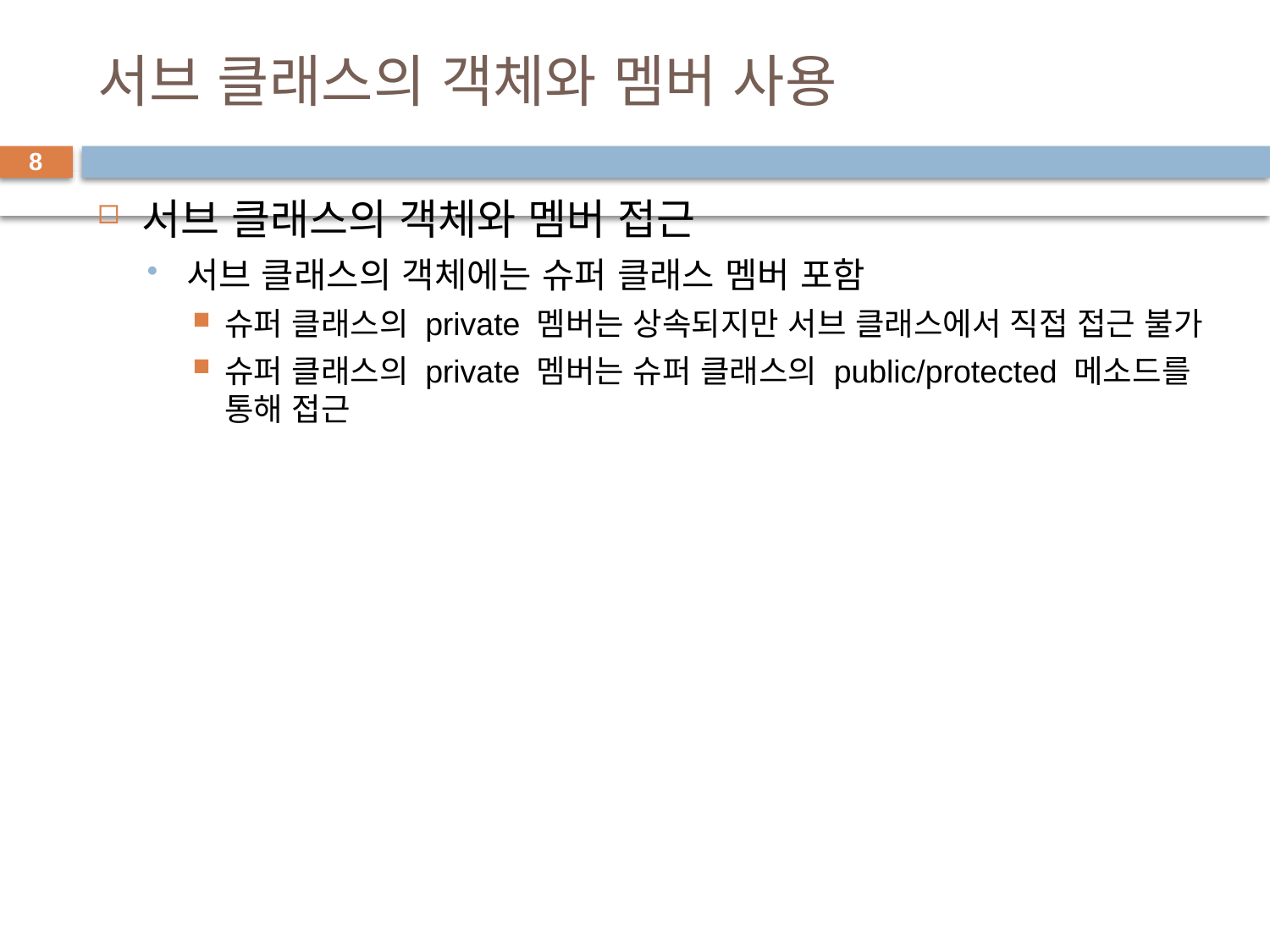

# 서브 클래스의 객체와 멤버 사용
8
서브 클래스의 객체와 멤버 접근
서브 클래스의 객체에는 슈퍼 클래스 멤버 포함
슈퍼 클래스의 private 멤버는 상속되지만 서브 클래스에서 직접 접근 불가
슈퍼 클래스의 private 멤버는 슈퍼 클래스의 public/protected 메소드를 통해 접근